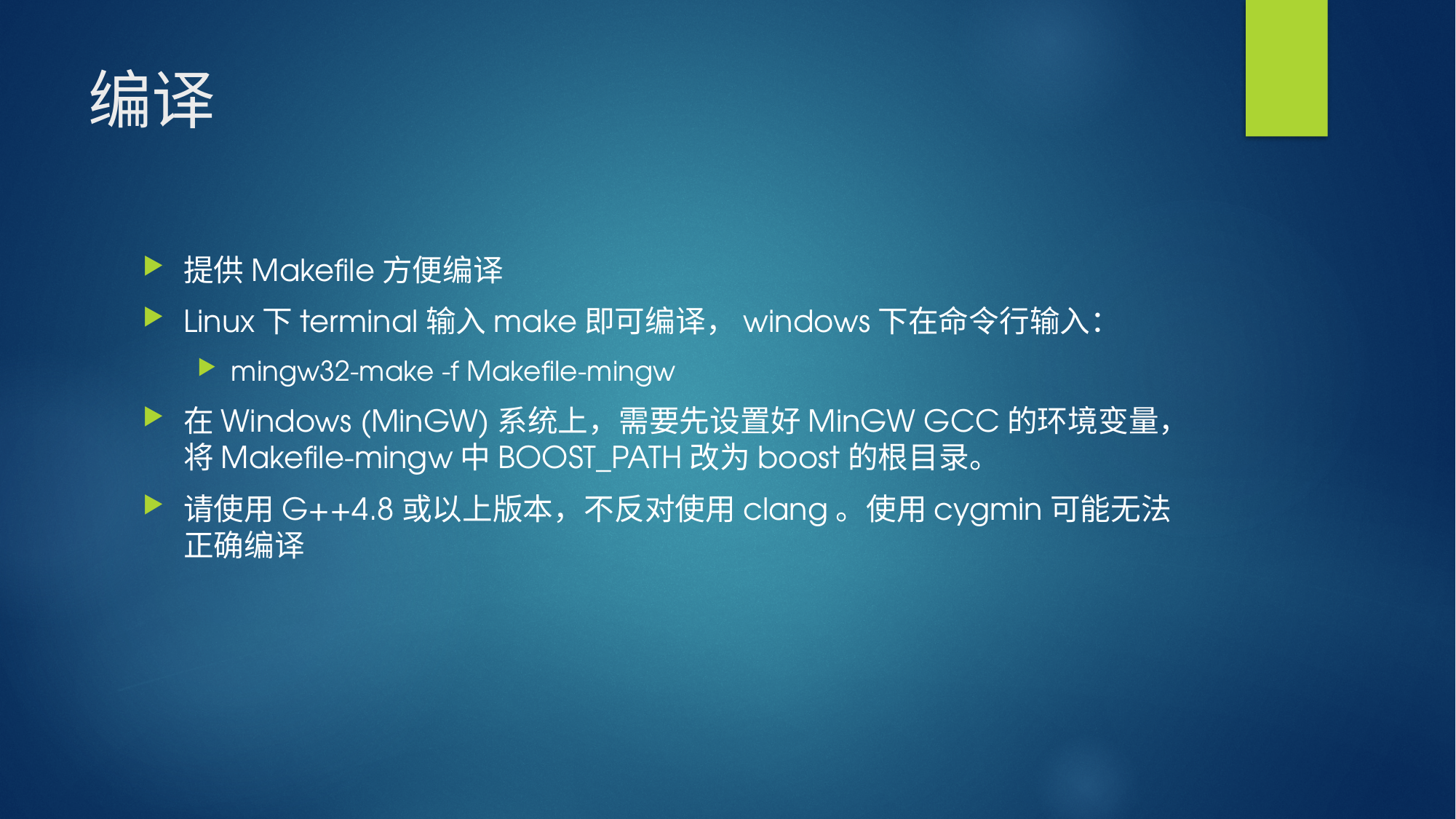

# 编译
提供Makefile方便编译
Linux下terminal输入make即可编译，windows下在命令行输入：
mingw32-make -f Makefile-mingw
在Windows (MinGW)系统上，需要先设置好MinGW GCC的环境变量，将Makefile-mingw中BOOST_PATH改为boost的根目录。
请使用G++4.8或以上版本，不反对使用clang。使用cygmin可能无法正确编译